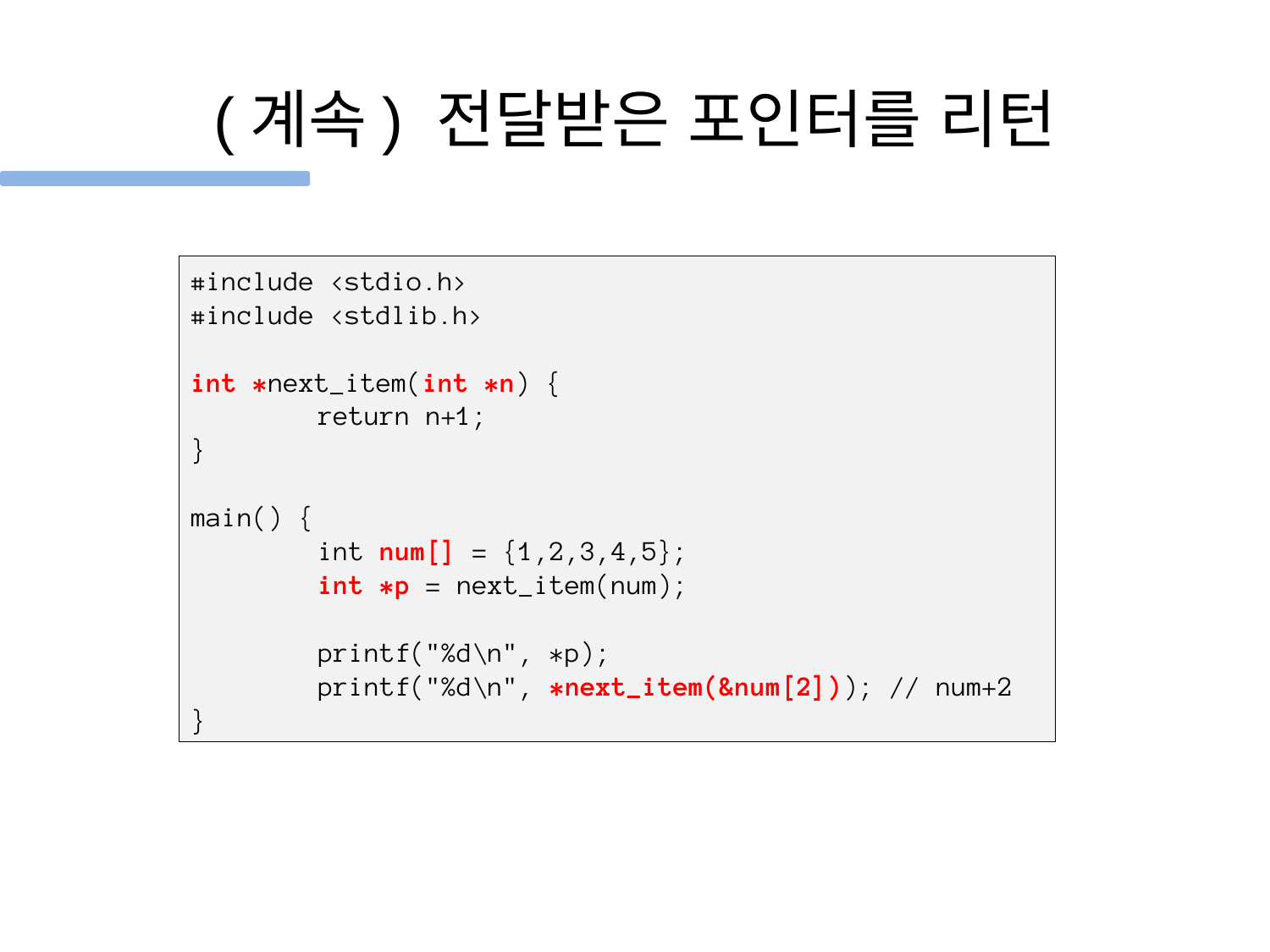

# (계속) 전달받은 포인터를 리턴

#include <stdio.h>
#include <stdlib.h>

int *next_item(int *n) {
	return n+1;
}

main() {
	int num[] = {1,2,3,4,5};
	int *p = next_item(num);

	printf("%d\n", *p);
	printf("%d\n", *next_item(&num[2])); // num+2
}